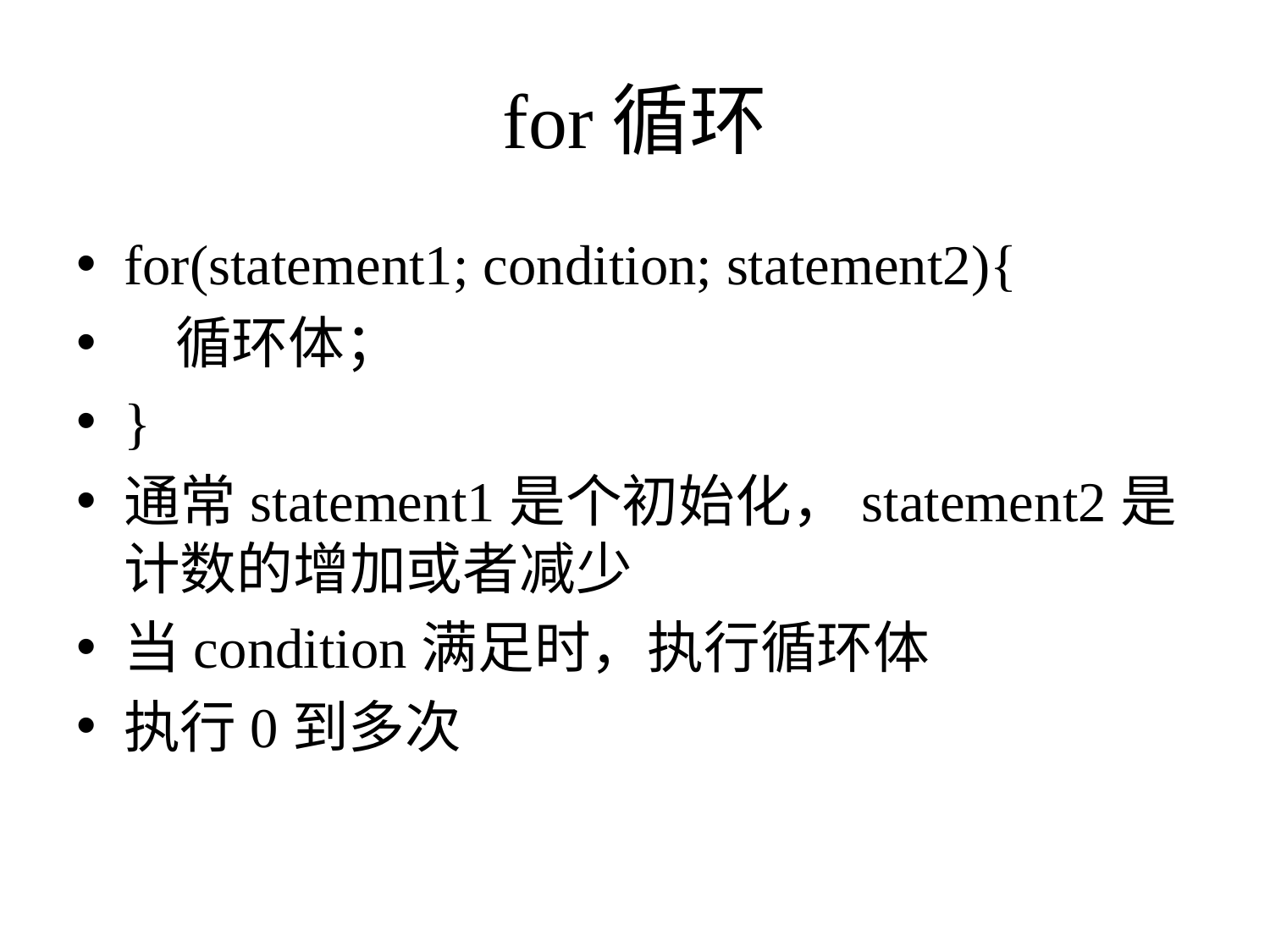

# for循环
for(statement1; condition; statement2){
   循环体；
}
通常statement1是个初始化，statement2是计数的增加或者减少
当condition满足时，执行循环体
执行0到多次